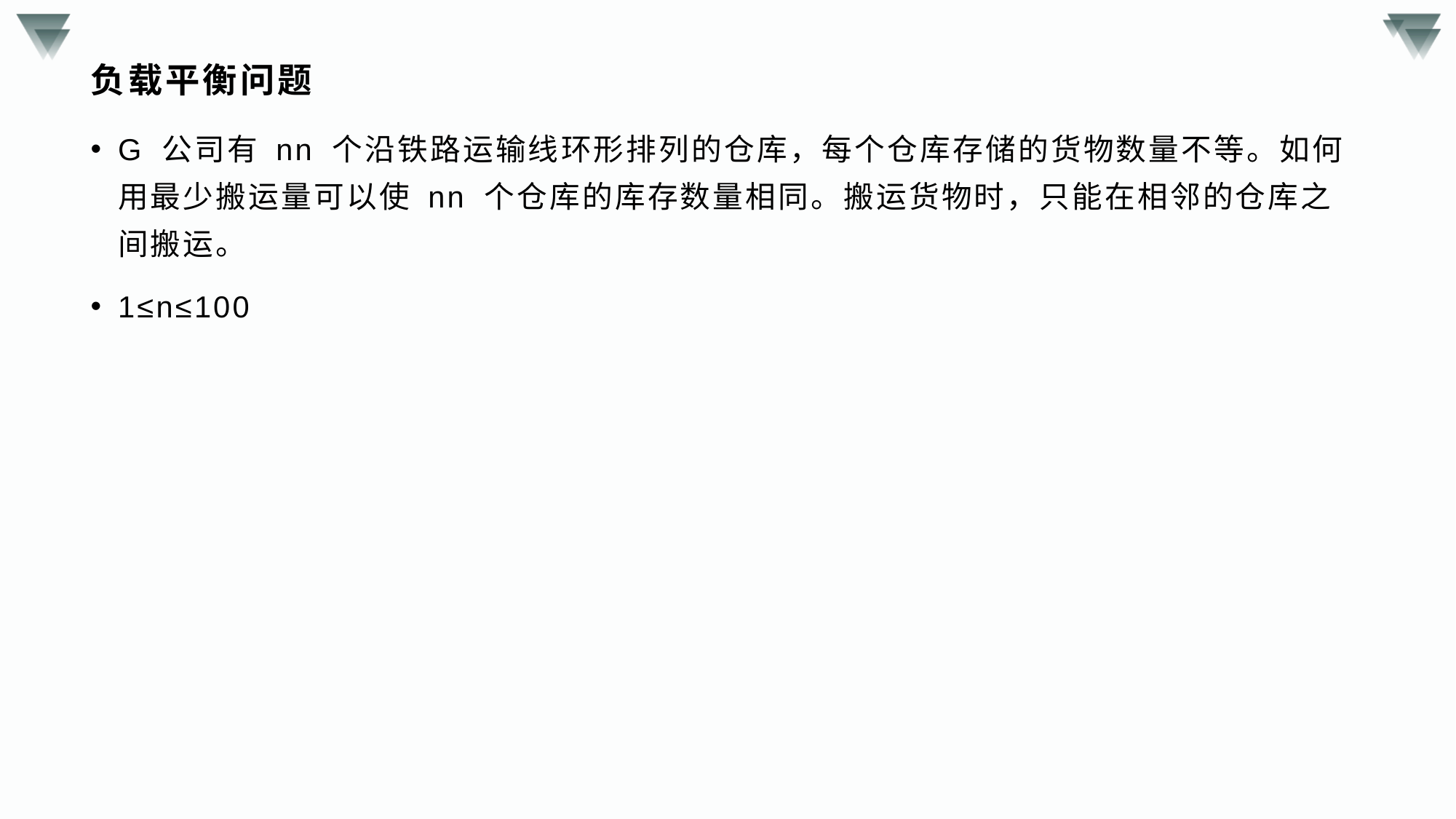

# 负载平衡问题
G 公司有 nn 个沿铁路运输线环形排列的仓库，每个仓库存储的货物数量不等。如何用最少搬运量可以使 nn 个仓库的库存数量相同。搬运货物时，只能在相邻的仓库之间搬运。
1≤n≤100